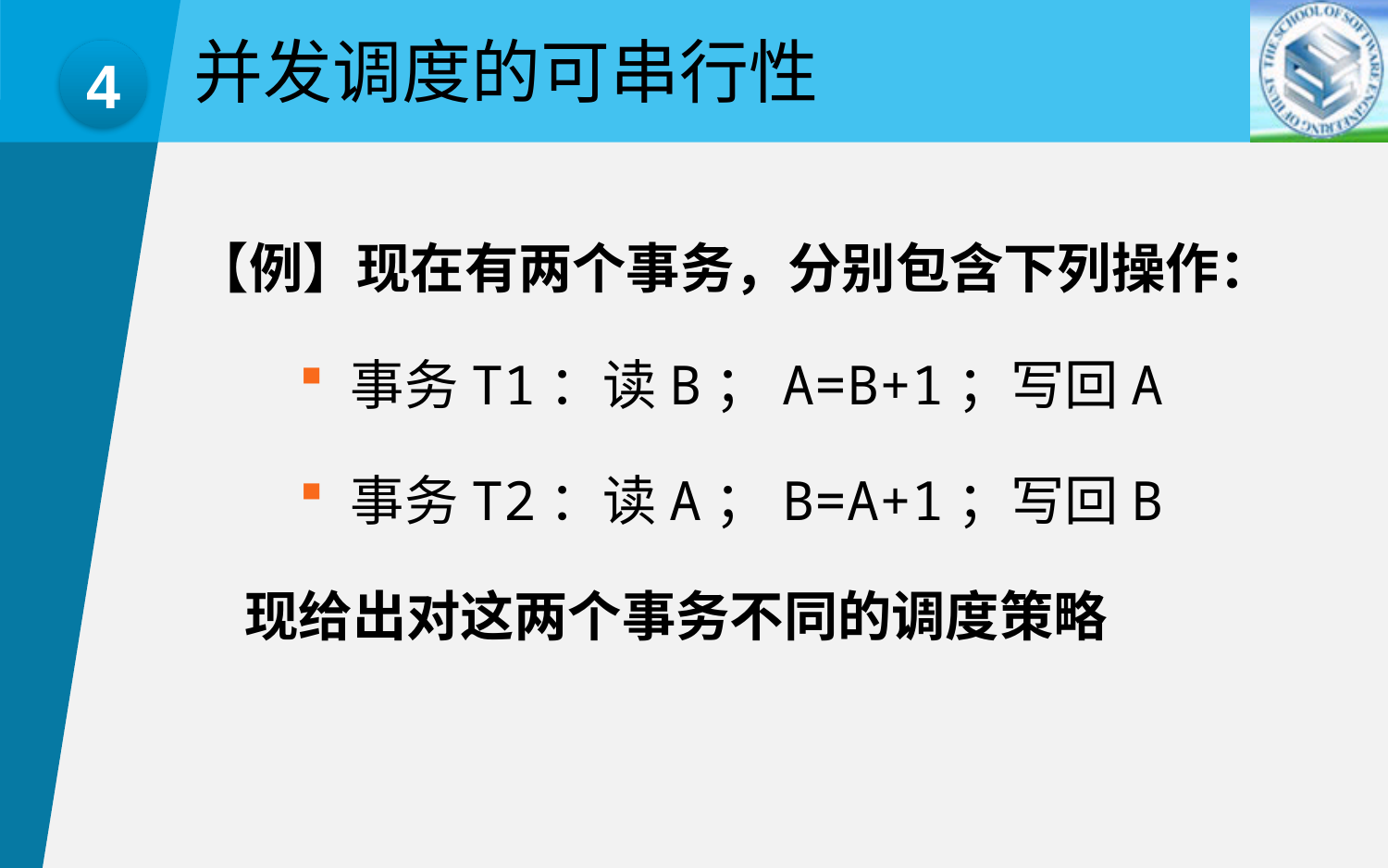

并发调度的可串行性
4
【例】现在有两个事务，分别包含下列操作：
 事务T1：读B；A=B+1；写回A
 事务T2：读A；B=A+1；写回B
   现给出对这两个事务不同的调度策略